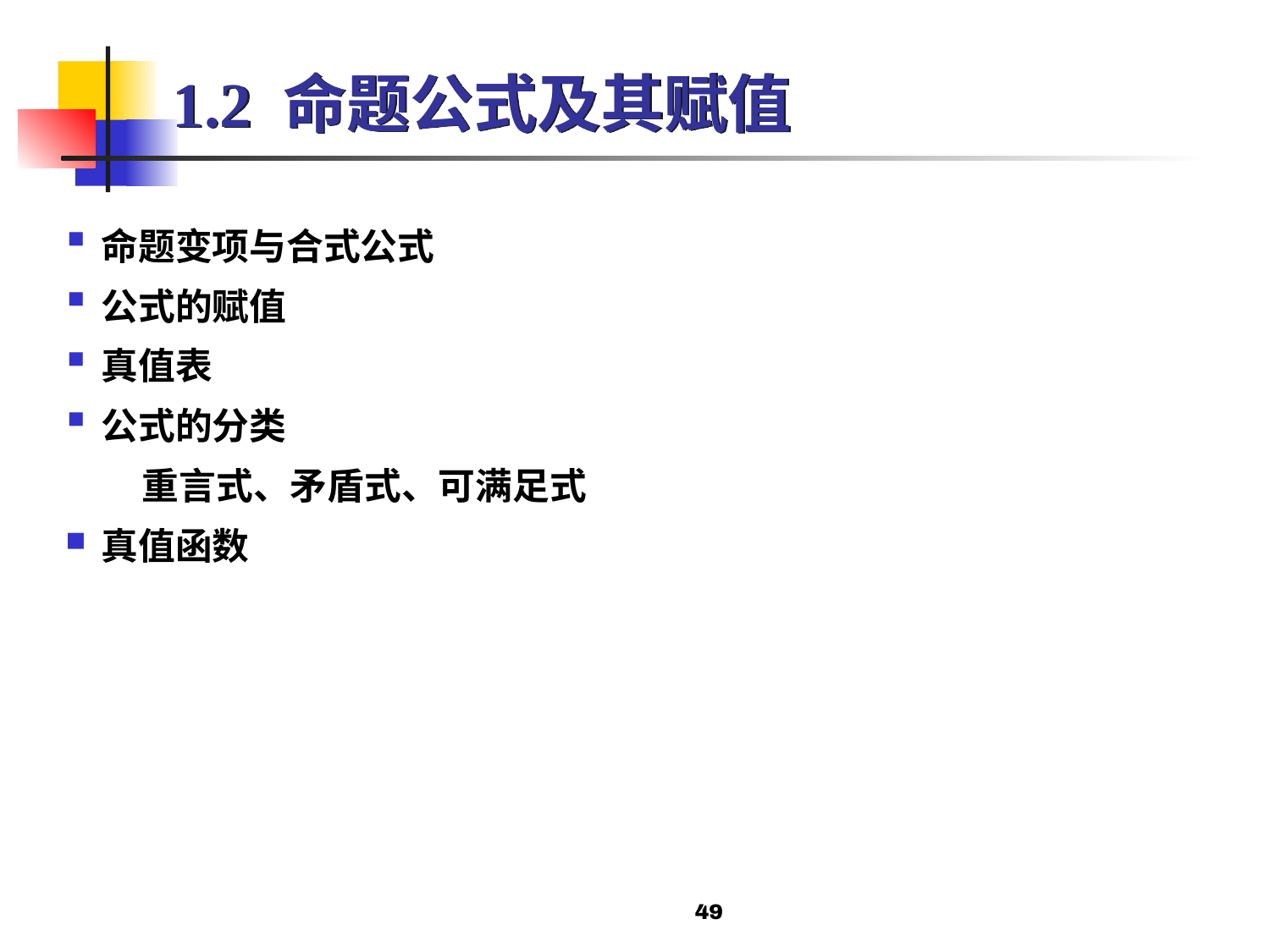

# 1.2 命题公式及其赋值
命题变项与合式公式
公式的赋值
真值表
公式的分类
        重言式、矛盾式、可满足式
真值函数
49